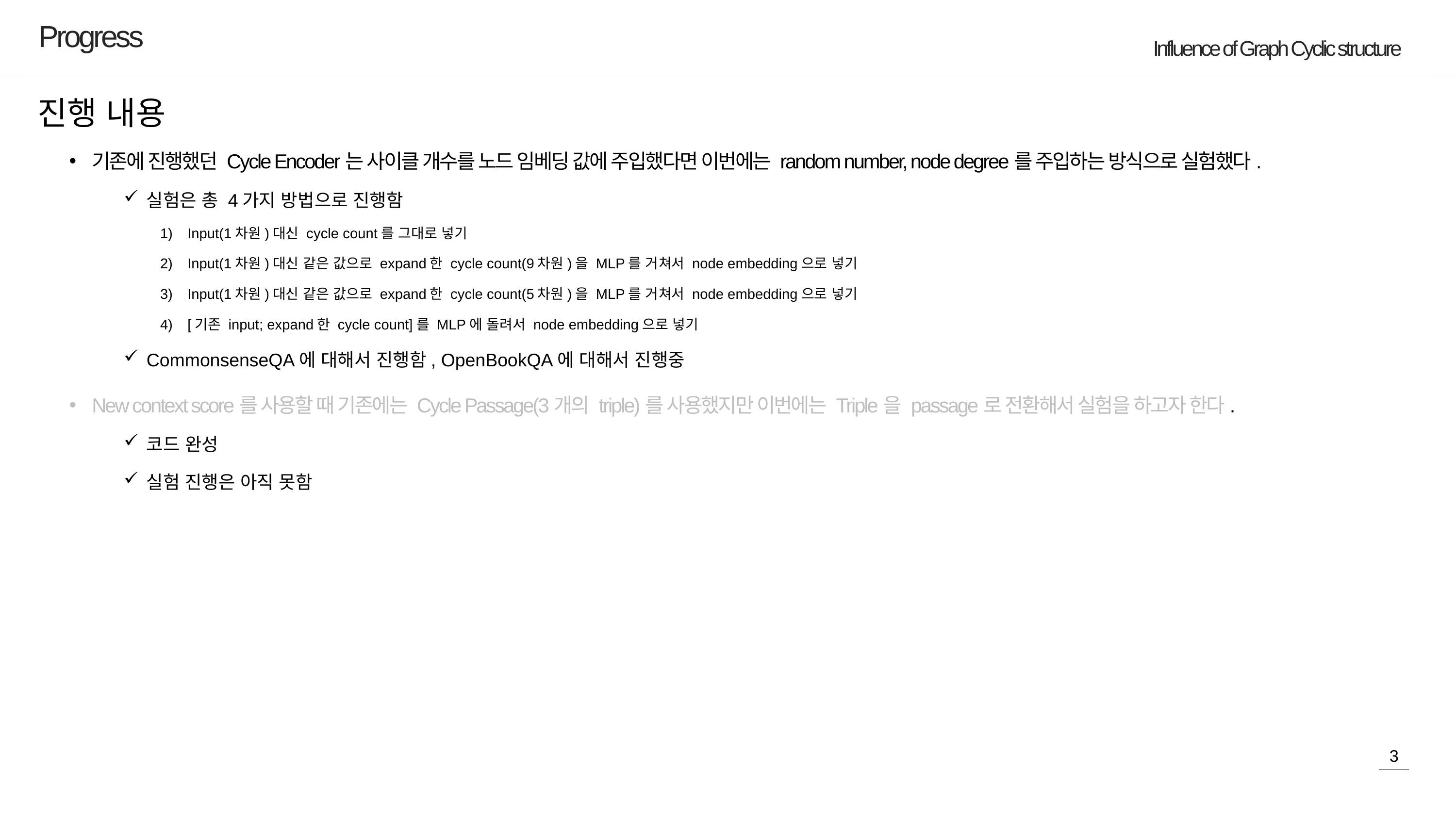

Progress
진행 내용
기존에 진행했던 Cycle Encoder는 사이클 개수를 노드 임베딩 값에 주입했다면 이번에는 random number, node degree를 주입하는 방식으로 실험했다.
실험은 총 4가지 방법으로 진행함
Input(1차원)대신 cycle count를 그대로 넣기
Input(1차원)대신 같은 값으로 expand한 cycle count(9차원)을 MLP를 거쳐서 node embedding으로 넣기
Input(1차원)대신 같은 값으로 expand한 cycle count(5차원)을 MLP를 거쳐서 node embedding으로 넣기
[기존 input; expand한 cycle count]를 MLP에 돌려서 node embedding으로 넣기
CommonsenseQA에 대해서 진행함, OpenBookQA에 대해서 진행중
New context score를 사용할 때 기존에는 Cycle Passage(3개의 triple)를 사용했지만 이번에는 Triple을 passage로 전환해서 실험을 하고자 한다.
코드 완성
실험 진행은 아직 못함